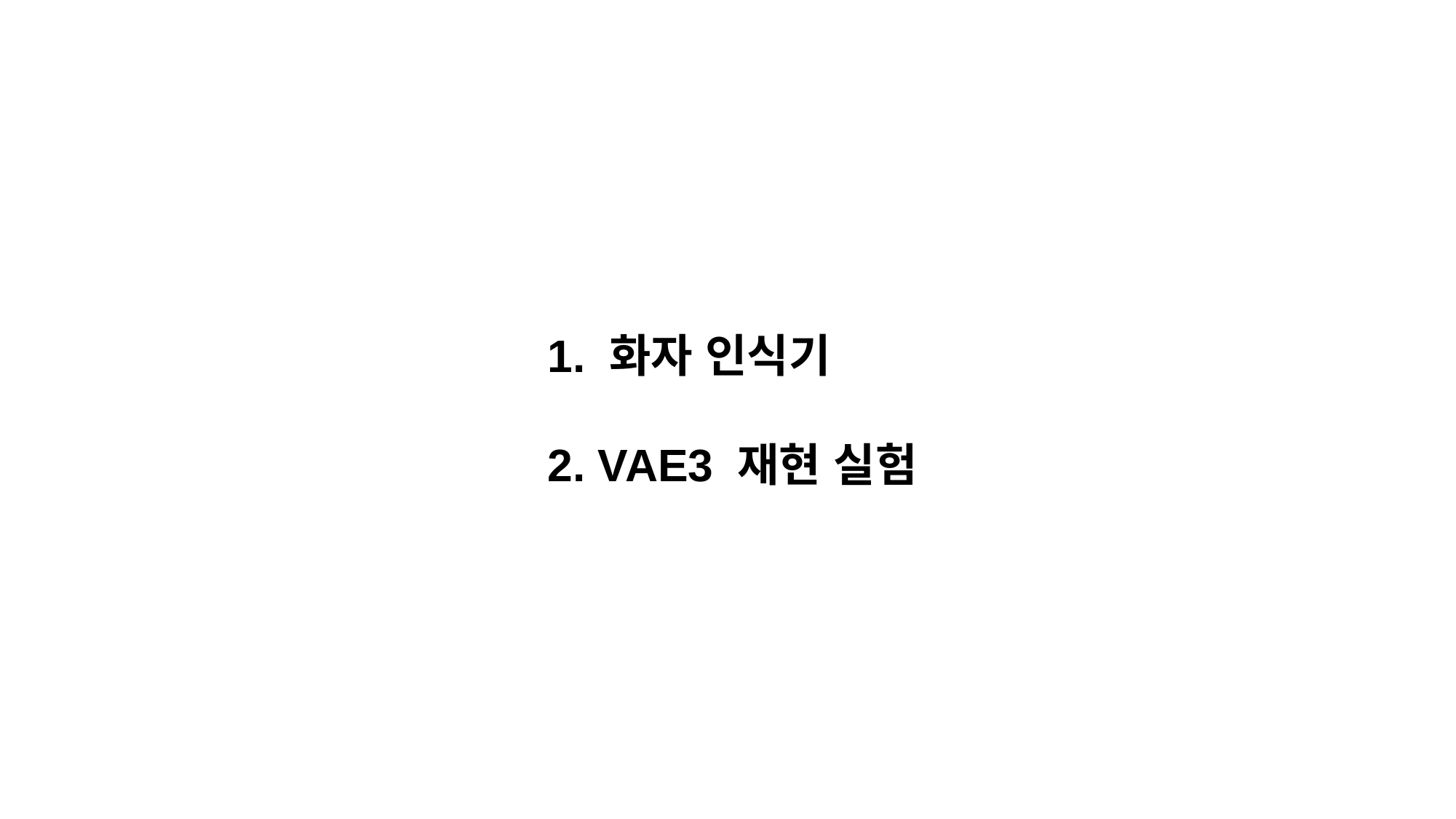

1. 화자 인식기

2. VAE3 재현 실험